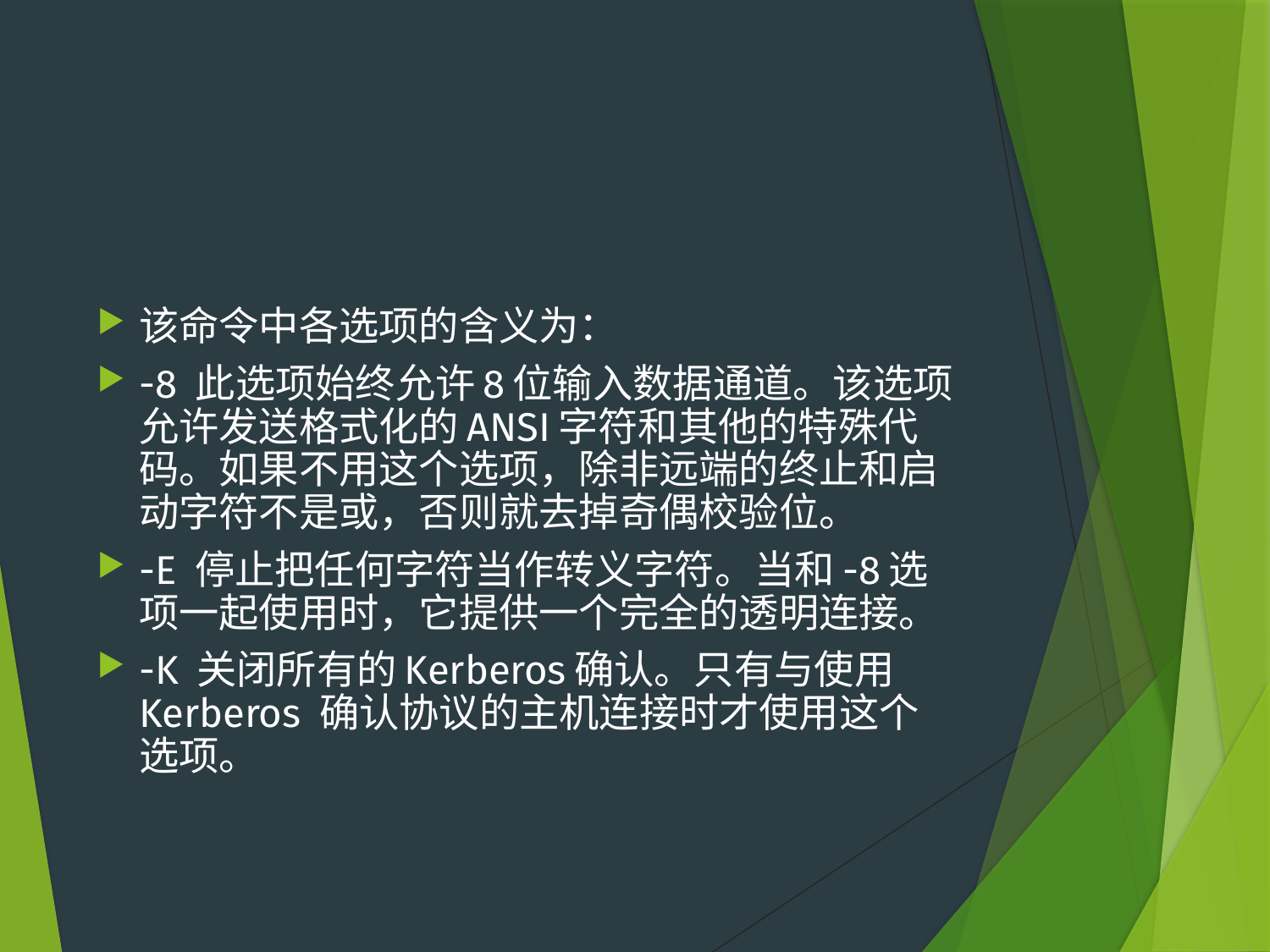

#
该命令中各选项的含义为：
-8 此选项始终允许8位输入数据通道。该选项允许发送格式化的ANSI字符和其他的特殊代码。如果不用这个选项，除非远端的终止和启动字符不是或，否则就去掉奇偶校验位。
-E 停止把任何字符当作转义字符。当和-8选项一起使用时，它提供一个完全的透明连接。
-K 关闭所有的Kerberos确认。只有与使用Kerberos 确认协议的主机连接时才使用这个选项。